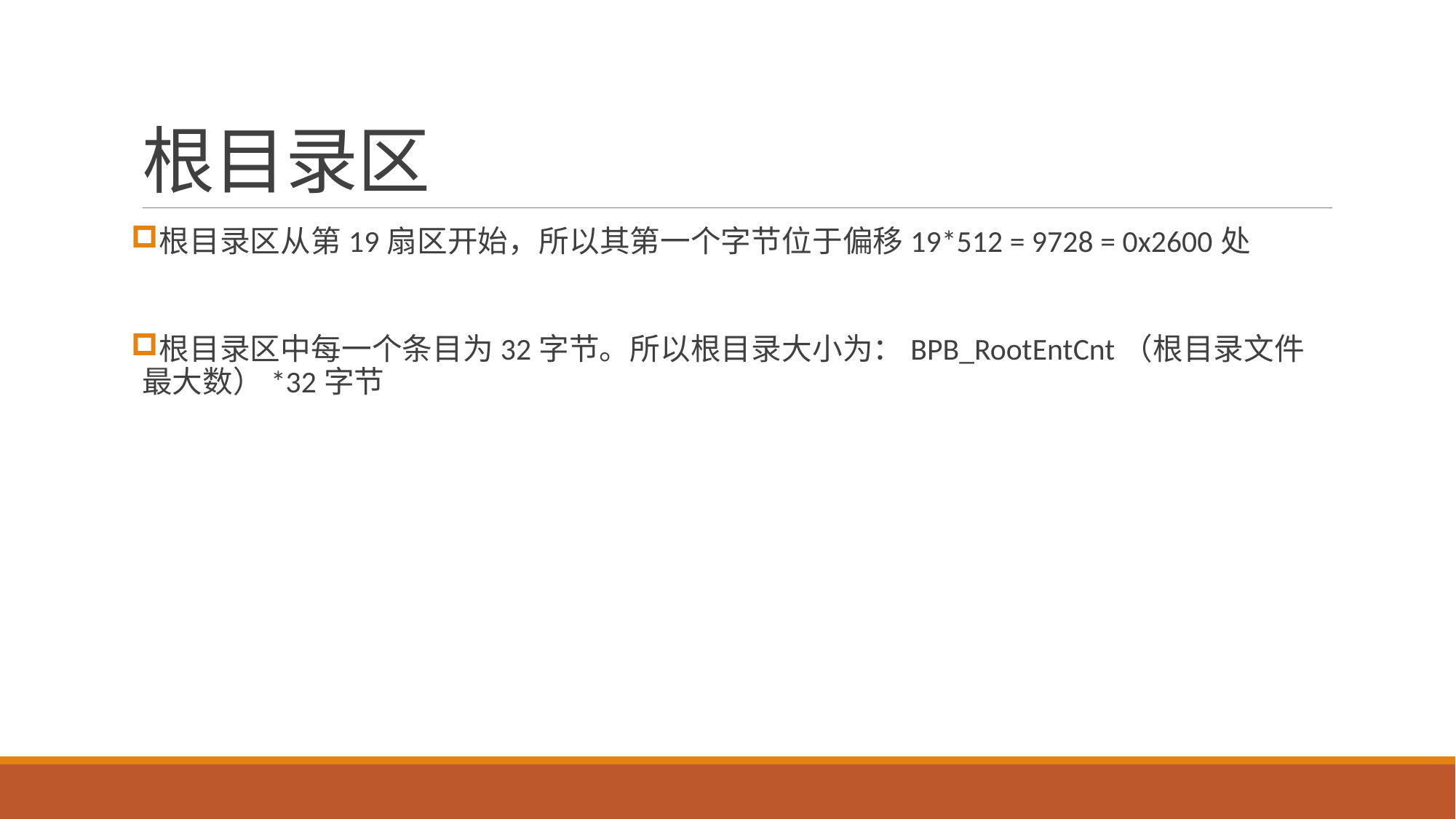

# 根目录区
根目录区从第19扇区开始，所以其第一个字节位于偏移19*512 = 9728 = 0x2600处

根目录区中每一个条目为32字节。所以根目录大小为：BPB_RootEntCnt（根目录文件最大数）*32字节